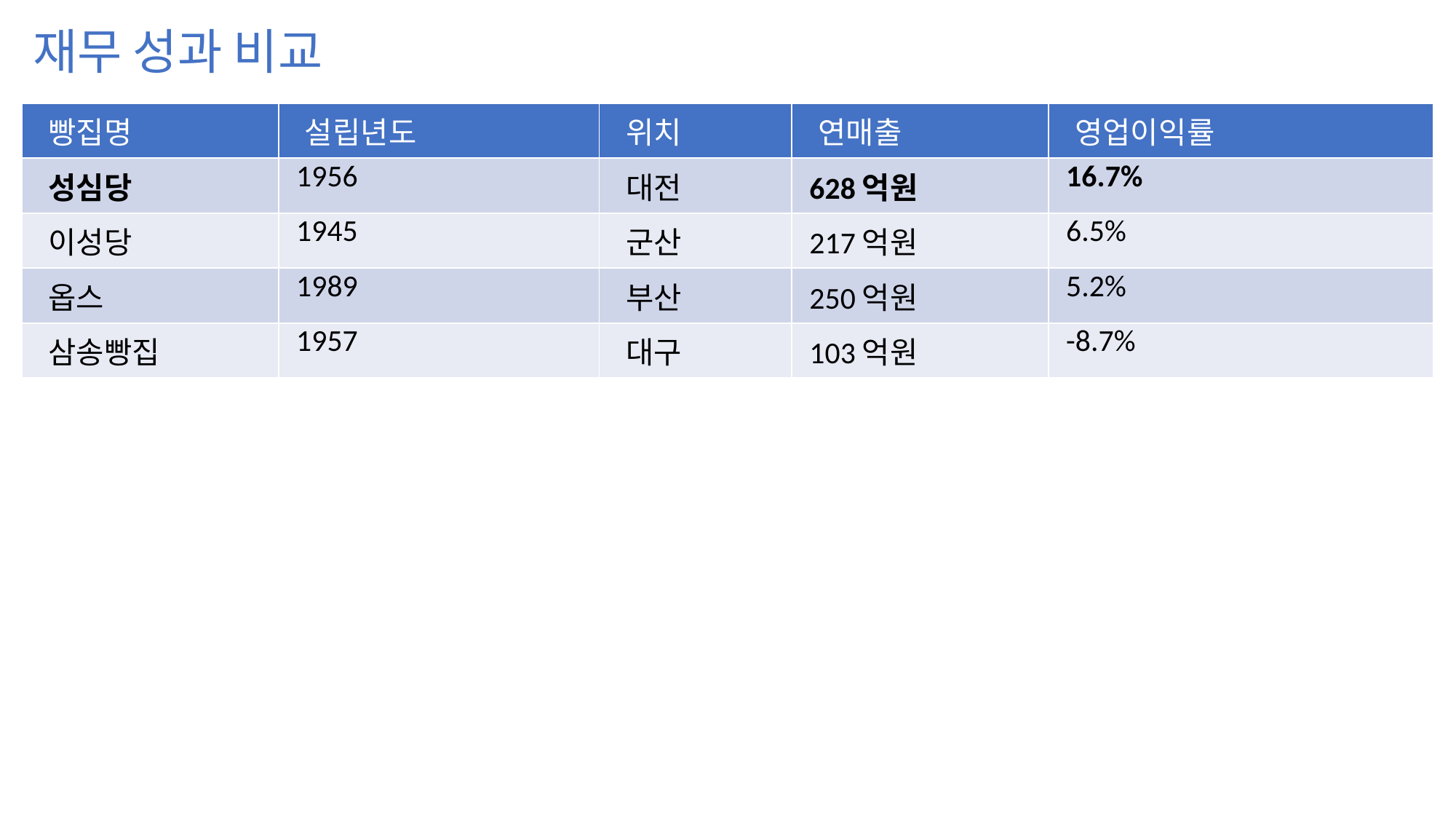

# 재무 성과 비교
| 빵집명 | 설립년도 | 위치 | 연매출 | 영업이익률 |
| --- | --- | --- | --- | --- |
| 성심당 | 1956 | 대전 | 628억원 | 16.7% |
| 이성당 | 1945 | 군산 | 217억원 | 6.5% |
| 옵스 | 1989 | 부산 | 250억원 | 5.2% |
| 삼송빵집 | 1957 | 대구 | 103억원 | -8.7% |